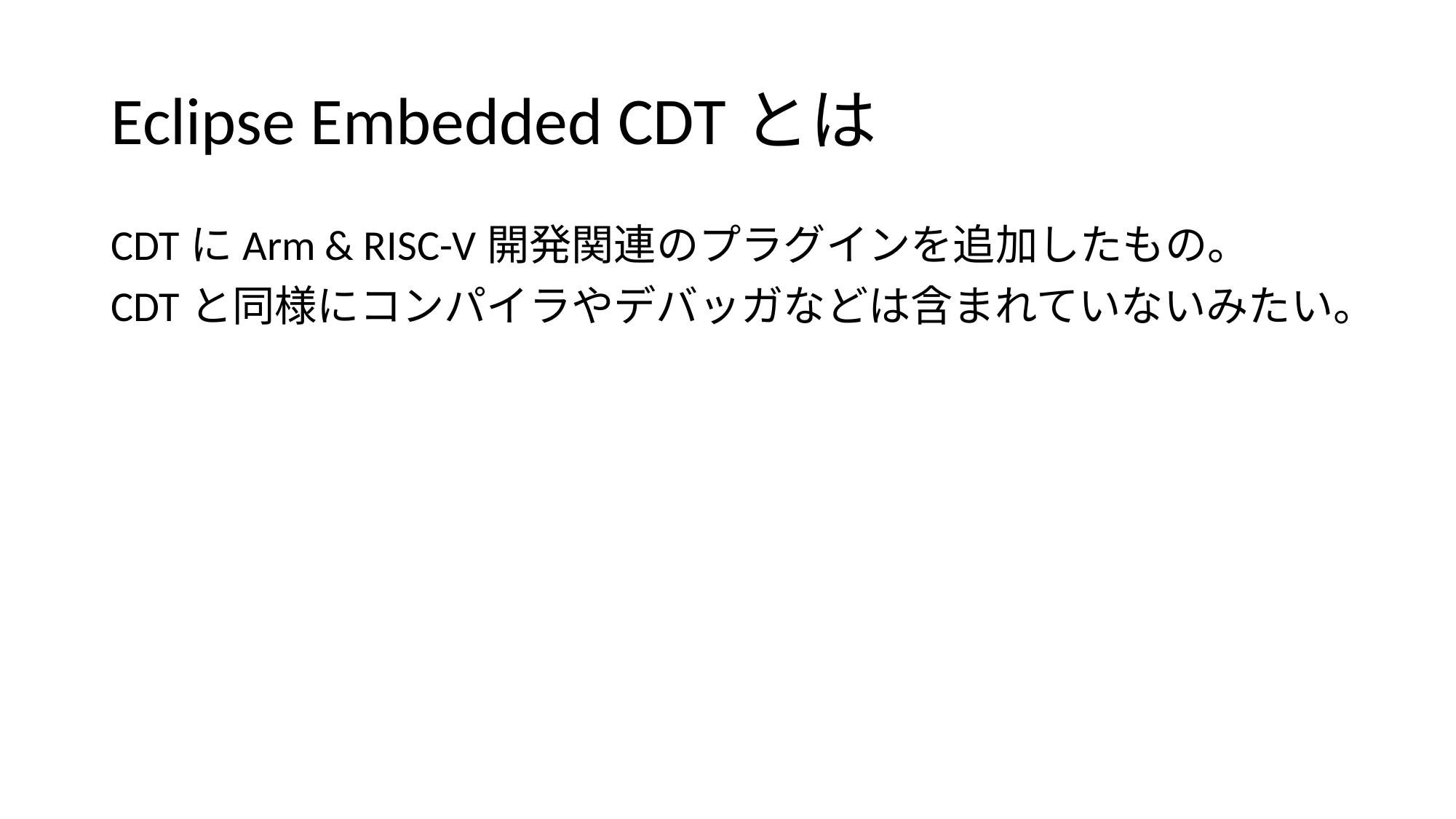

# Eclipse Embedded CDTとは
CDTにArm & RISC-V開発関連のプラグインを追加したもの。
CDTと同様にコンパイラやデバッガなどは含まれていないみたい。